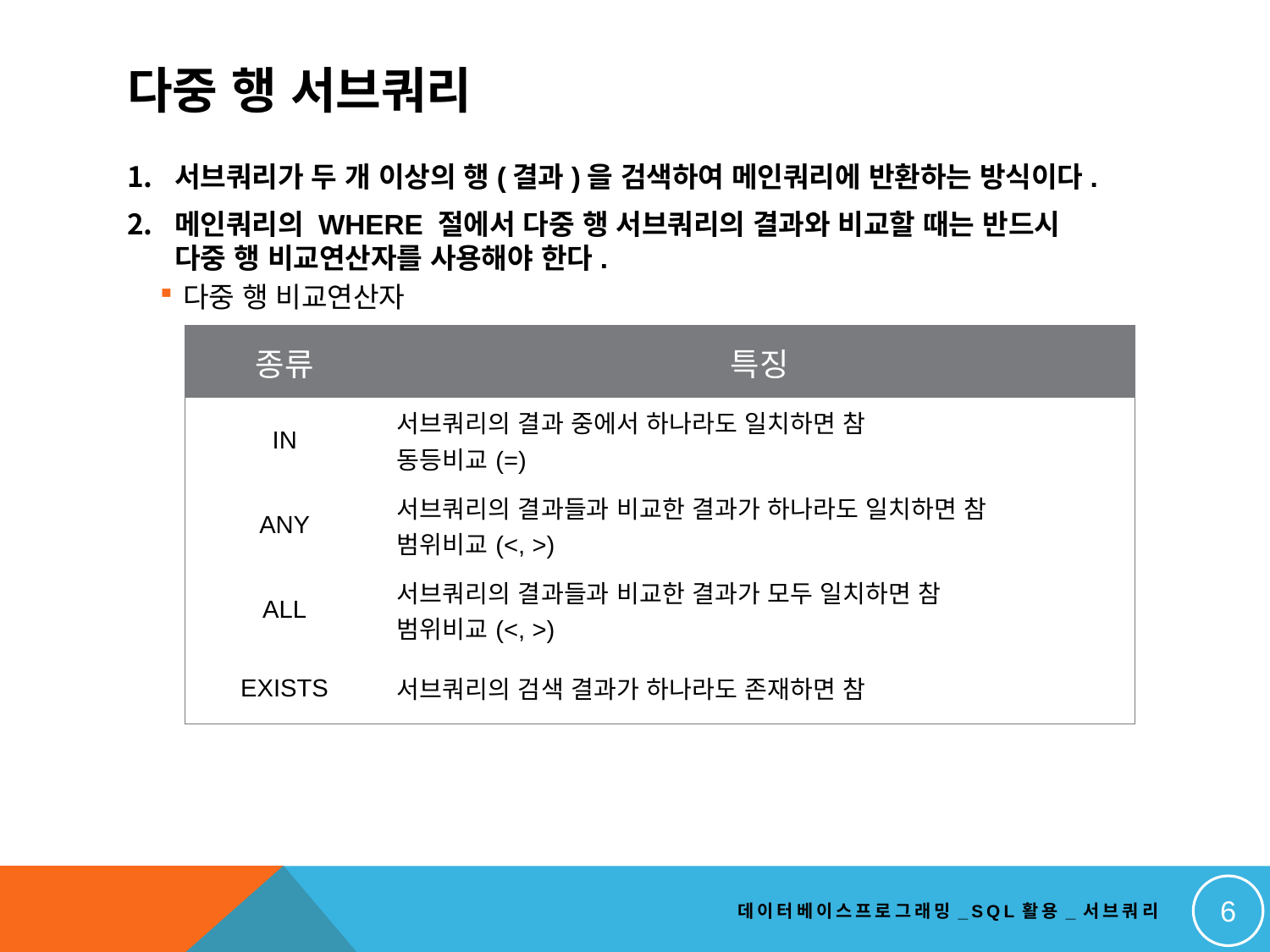

# 다중 행 서브쿼리
서브쿼리가 두 개 이상의 행(결과)을 검색하여 메인쿼리에 반환하는 방식이다.
메인쿼리의 WHERE 절에서 다중 행 서브쿼리의 결과와 비교할 때는 반드시
다중 행 비교연산자를 사용해야 한다.
다중 행 비교연산자

| 종류 | 특징 |
| --- | --- |
| IN | 서브쿼리의 결과 중에서 하나라도 일치하면 참 동등비교(=) |
| ANY | 서브쿼리의 결과들과 비교한 결과가 하나라도 일치하면 참 범위비교(<, >) |
| ALL | 서브쿼리의 결과들과 비교한 결과가 모두 일치하면 참 범위비교(<, >) |
| EXISTS | 서브쿼리의 검색 결과가 하나라도 존재하면 참 |
6
데이터베이스프로그래밍_SQL활용_서브쿼리